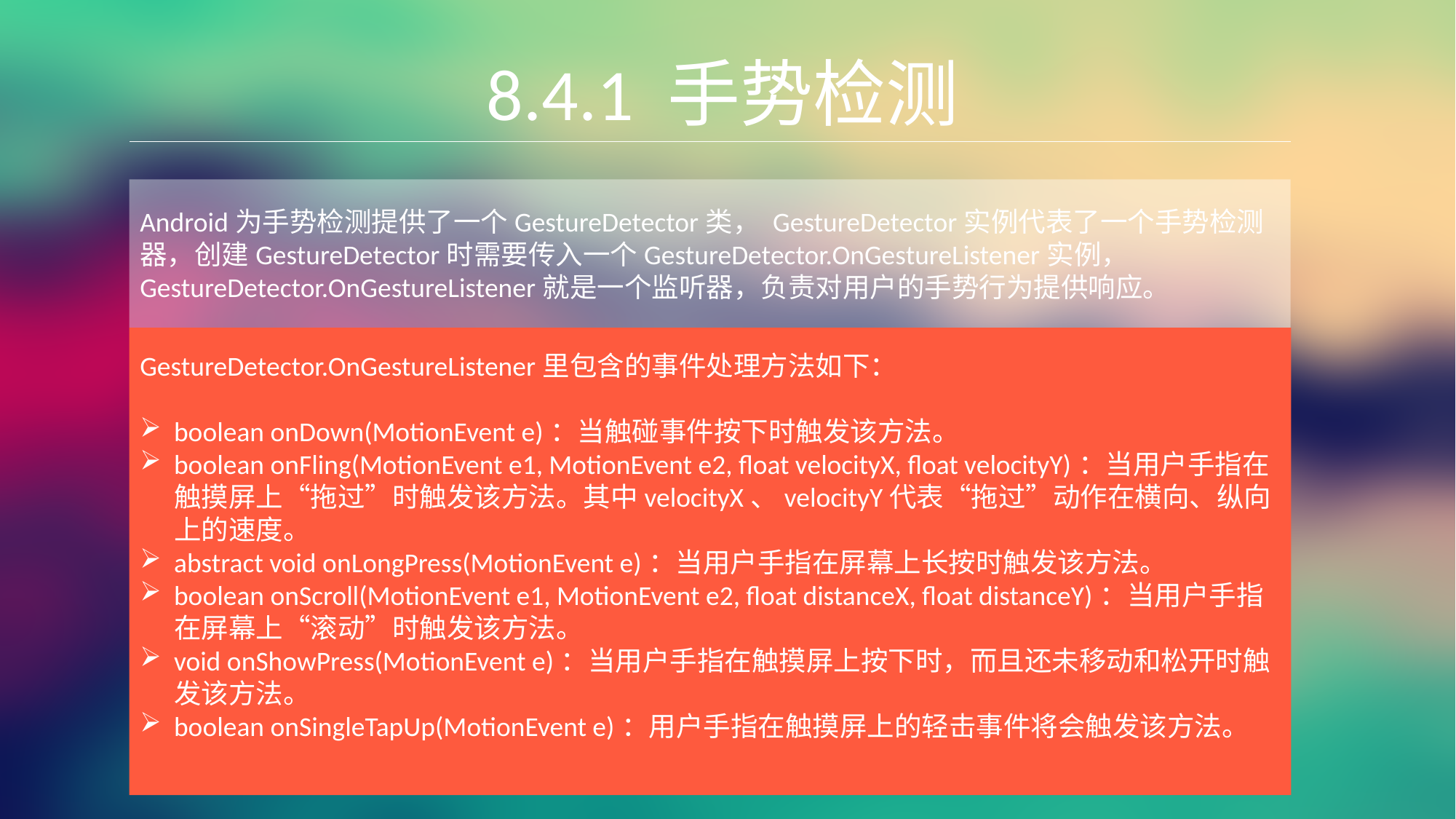

8.4.1 手势检测
Android为手势检测提供了一个GestureDetector类， GestureDetector实例代表了一个手势检测器，创建GestureDetector时需要传入一个GestureDetector.OnGestureListener实例， GestureDetector.OnGestureListener就是一个监听器，负责对用户的手势行为提供响应。
GestureDetector.OnGestureListener里包含的事件处理方法如下：

boolean onDown(MotionEvent e)：当触碰事件按下时触发该方法。
boolean onFling(MotionEvent e1, MotionEvent e2, float velocityX, float velocityY)：当用户手指在触摸屏上“拖过”时触发该方法。其中velocityX、velocityY代表“拖过”动作在横向、纵向上的速度。
abstract void onLongPress(MotionEvent e)：当用户手指在屏幕上长按时触发该方法。
boolean onScroll(MotionEvent e1, MotionEvent e2, float distanceX, float distanceY)：当用户手指在屏幕上“滚动”时触发该方法。
void onShowPress(MotionEvent e)：当用户手指在触摸屏上按下时，而且还未移动和松开时触发该方法。
boolean onSingleTapUp(MotionEvent e)：用户手指在触摸屏上的轻击事件将会触发该方法。